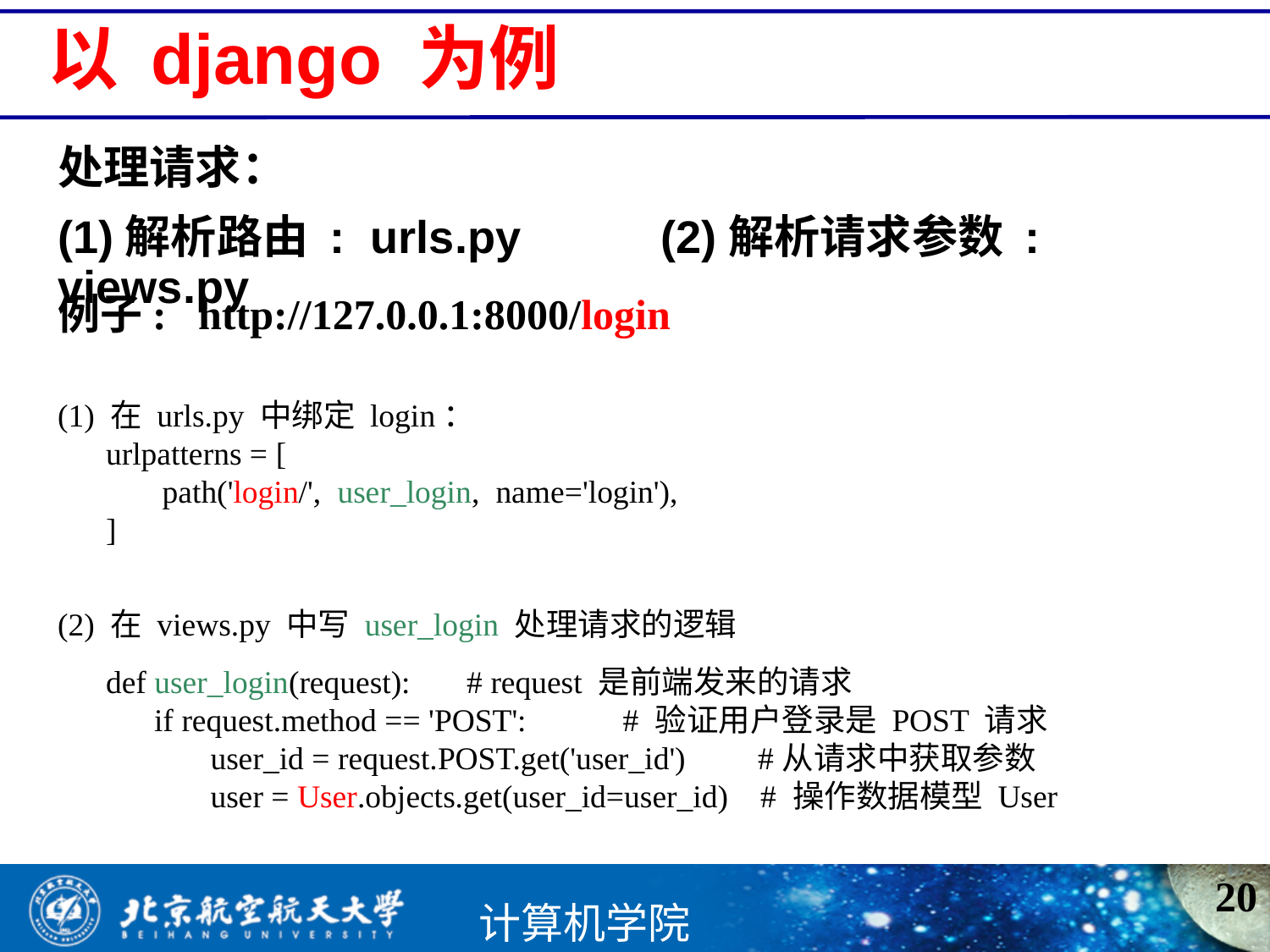

以 django 为例
处理请求：
(1)解析路由 :  urls.py           (2)解析请求参数 : views.py
例子:   http://127.0.0.1:8000/login

(1) 在 urls.py 中绑定 login：
      urlpatterns = [
             path('login/',  user_login,  name='login'),
      ]

(2) 在 views.py 中写 user_login 处理请求的逻辑
      def user_login(request):       # request 是前端发来的请求
            if request.method == 'POST':            # 验证用户登录是 POST 请求
                   user_id = request.POST.get('user_id')         #从请求中获取参数
                   user = User.objects.get(user_id=user_id)    # 操作数据模型 User